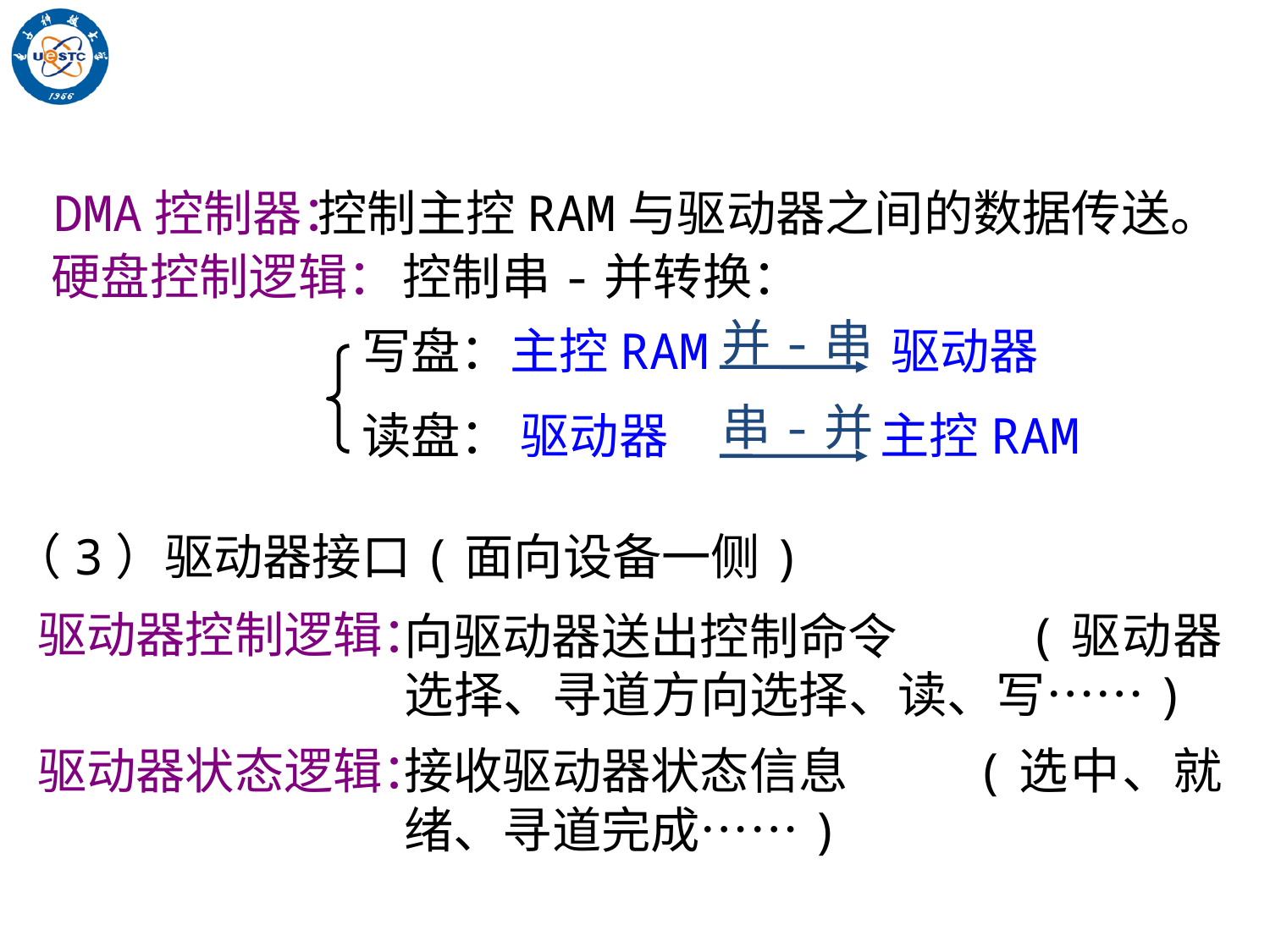

DMA控制器：
控制主控RAM与驱动器之间的数据传送。
硬盘控制逻辑：
控制串-并转换：
并-串
写盘：
主控RAM
驱动器

串-并
读盘：
驱动器
主控RAM

（3）驱动器接口(面向设备一侧)
驱动器控制逻辑：
                    (驱动器选择、寻道方向选择、读、写……)
向驱动器送出控制命令
驱动器状态逻辑：
                  (选中、就绪、寻道完成……)
接收驱动器状态信息